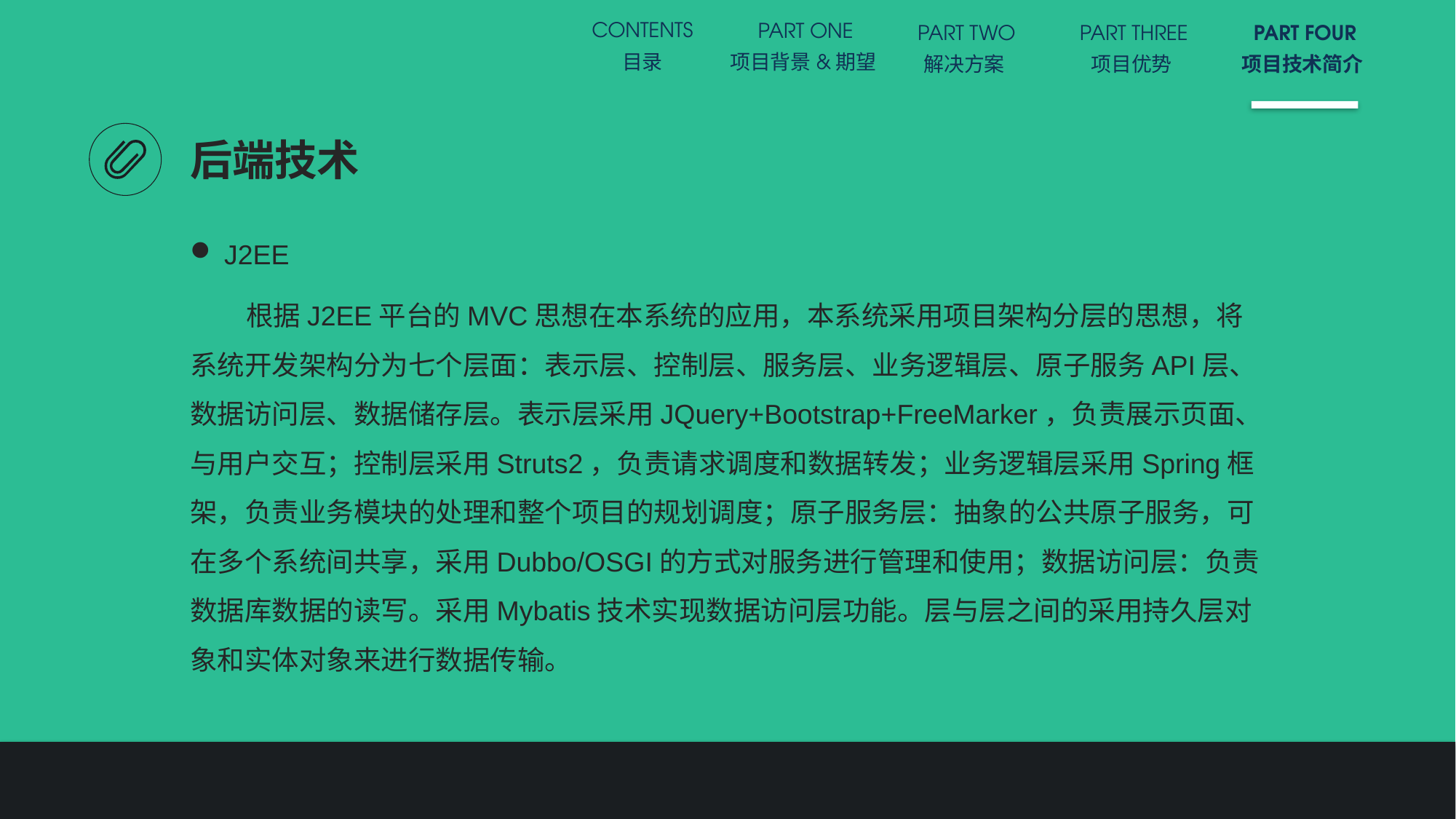

CONTENTS
目录
PART ONE
项目背景&期望
PART TWO
解决方案
PART THREE
项目优势
PART FOUR
项目技术简介

后端技术
J2EE
        根据J2EE平台的MVC思想在本系统的应用，本系统采用项目架构分层的思想，将系统开发架构分为七个层面：表示层、控制层、服务层、业务逻辑层、原子服务API层、数据访问层、数据储存层。表示层采用JQuery+Bootstrap+FreeMarker，负责展示页面、与用户交互；控制层采用Struts2，负责请求调度和数据转发；业务逻辑层采用Spring框架，负责业务模块的处理和整个项目的规划调度；原子服务层：抽象的公共原子服务，可在多个系统间共享，采用Dubbo/OSGI的方式对服务进行管理和使用；数据访问层：负责数据库数据的读写。采用Mybatis技术实现数据访问层功能。层与层之间的采用持久层对象和实体对象来进行数据传输。